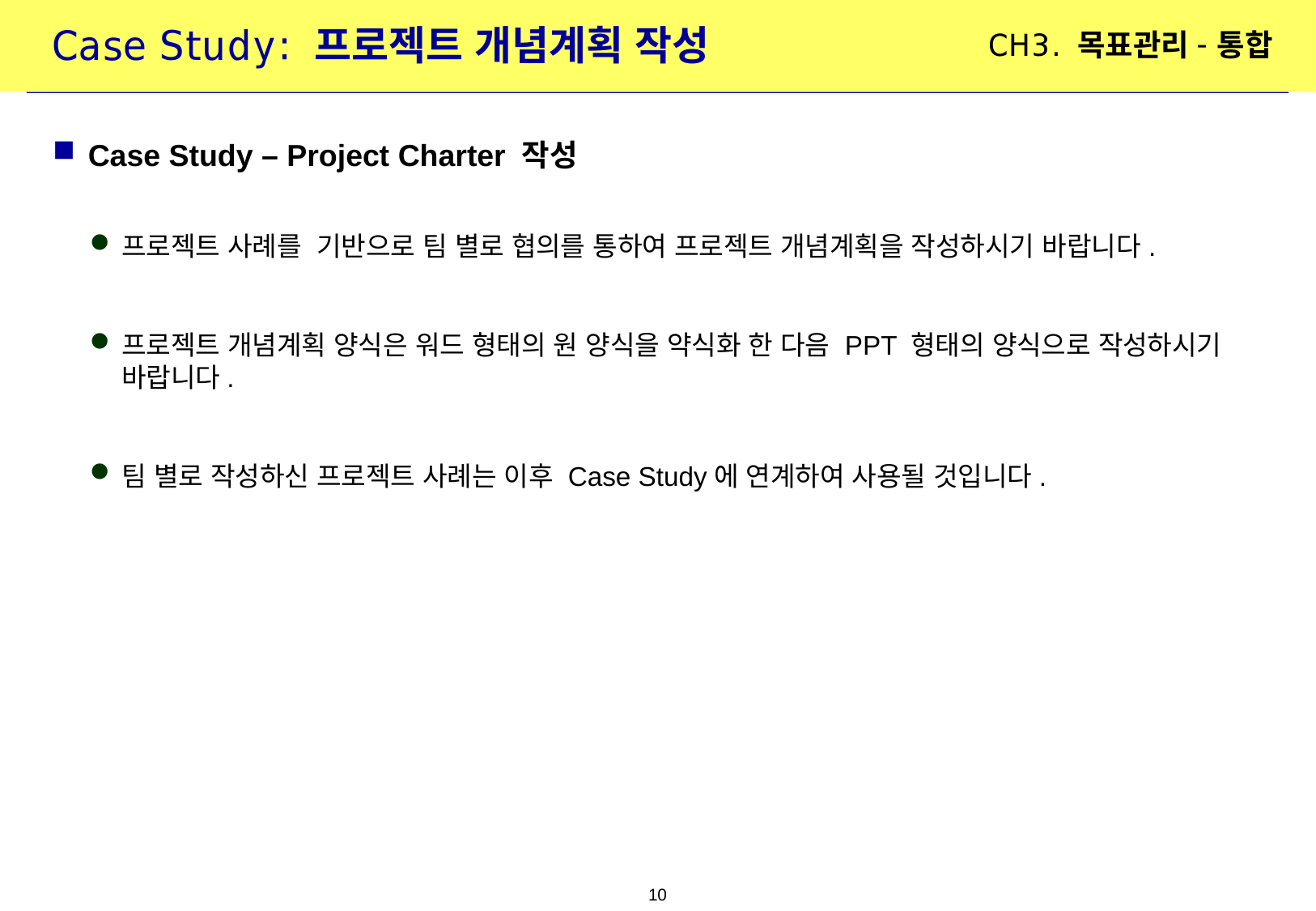

# Case Study: 프로젝트 개념계획 작성
CH3. 목표관리-통합
Case Study – Project Charter 작성

프로젝트 사례를  기반으로 팀 별로 협의를 통하여 프로젝트 개념계획을 작성하시기 바랍니다.

프로젝트 개념계획 양식은 워드 형태의 원 양식을 약식화 한 다음 PPT 형태의 양식으로 작성하시기 바랍니다.

팀 별로 작성하신 프로젝트 사례는 이후 Case Study에 연계하여 사용될 것입니다.